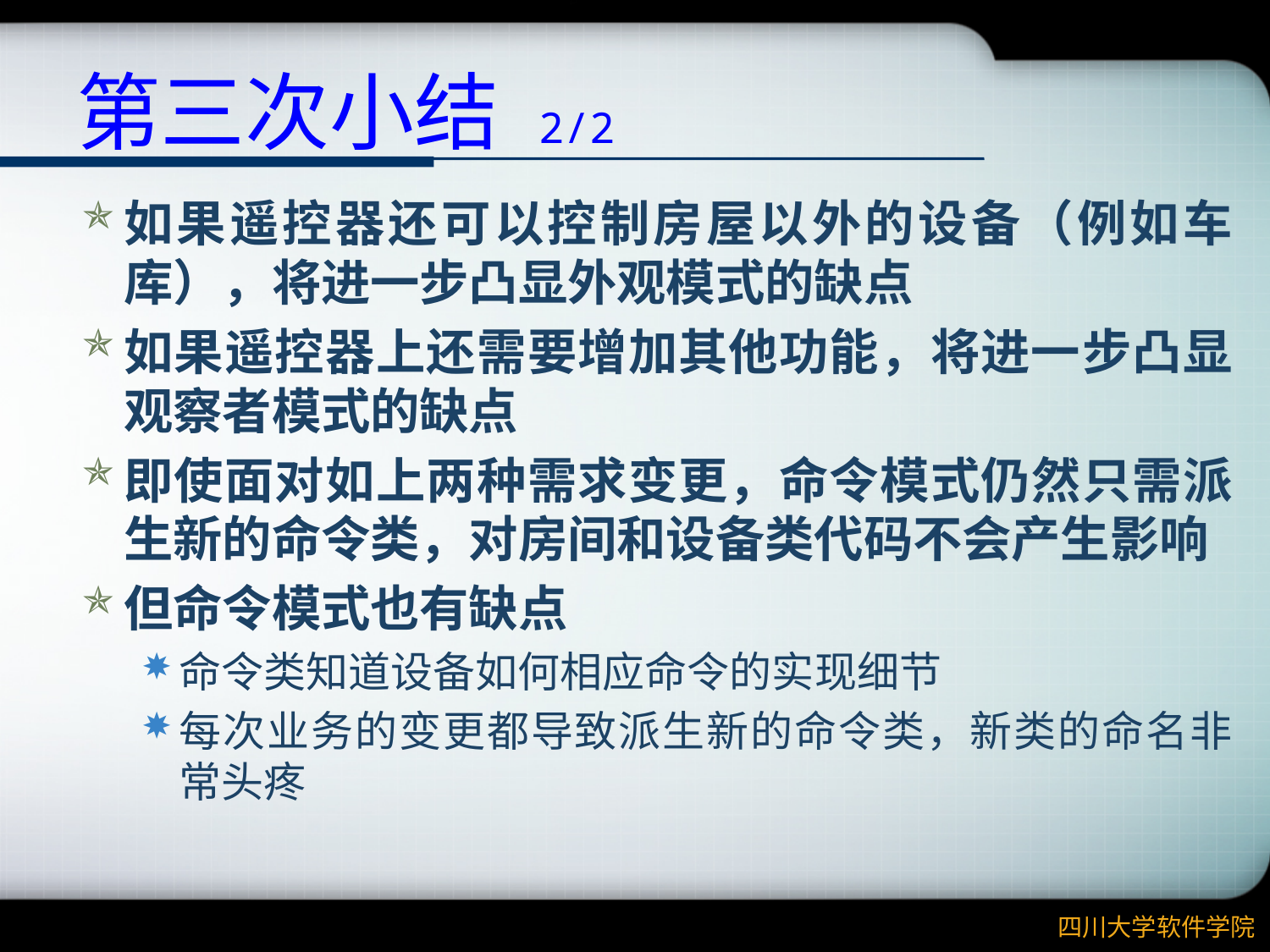

# 第三次小结 2/2
如果遥控器还可以控制房屋以外的设备（例如车库），将进一步凸显外观模式的缺点
如果遥控器上还需要增加其他功能，将进一步凸显观察者模式的缺点
即使面对如上两种需求变更，命令模式仍然只需派生新的命令类，对房间和设备类代码不会产生影响
但命令模式也有缺点
命令类知道设备如何相应命令的实现细节
每次业务的变更都导致派生新的命令类，新类的命名非常头疼